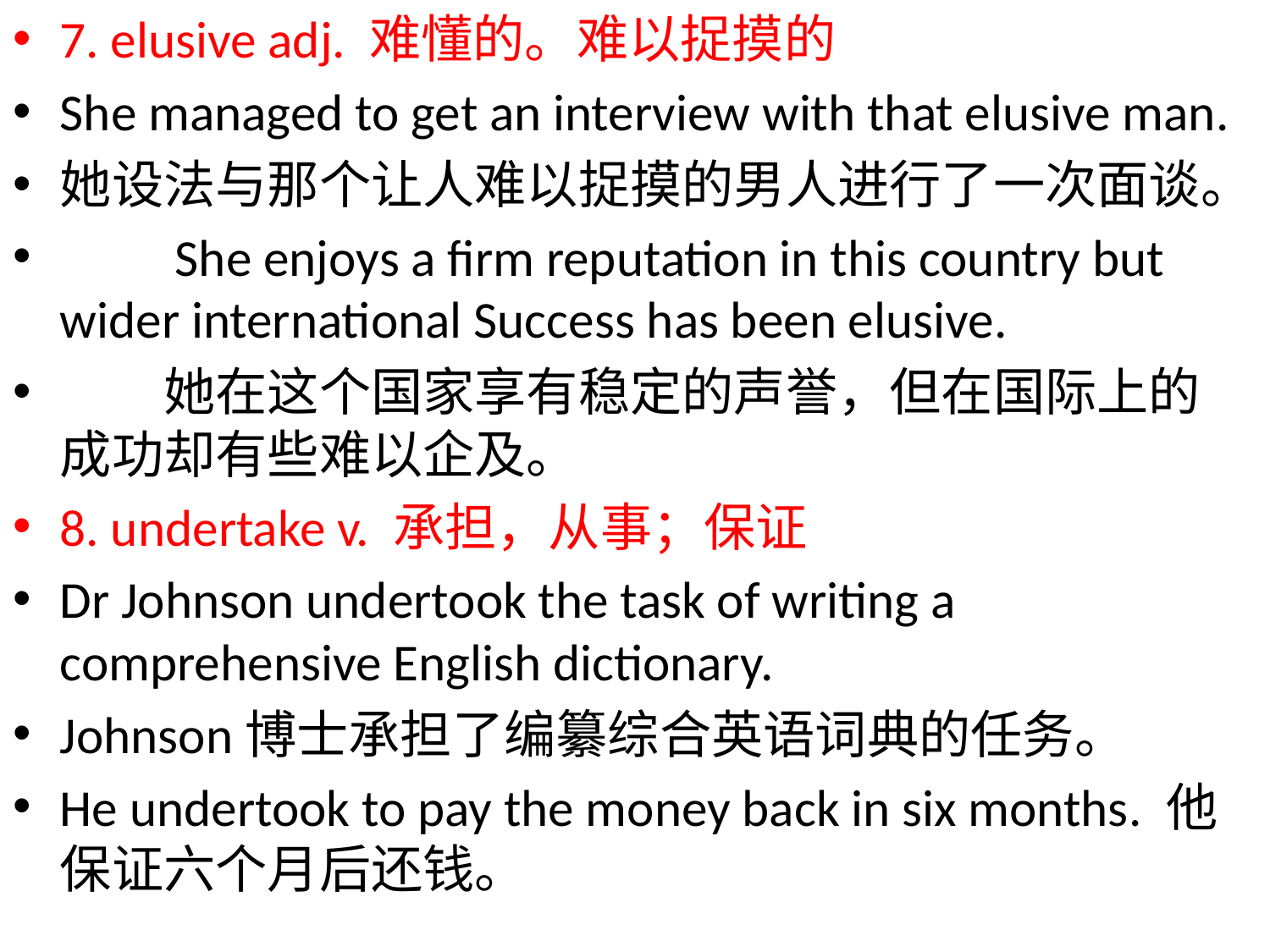

7. elusive adj. 难懂的。难以捉摸的
She managed to get an interview with that elusive man.
她设法与那个让人难以捉摸的男人进行了一次面谈。
　　She enjoys a firm reputation in this country but 	wider international Success has been elusive.
　　她在这个国家享有稳定的声誉，但在国际上的	成功却有些难以企及。
8. undertake v. 承担，从事；保证
Dr Johnson undertook the task of writing a comprehensive English dictionary.
Johnson博士承担了编纂综合英语词典的任务。
He undertook to pay the money back in six months. 他保证六个月后还钱。

#